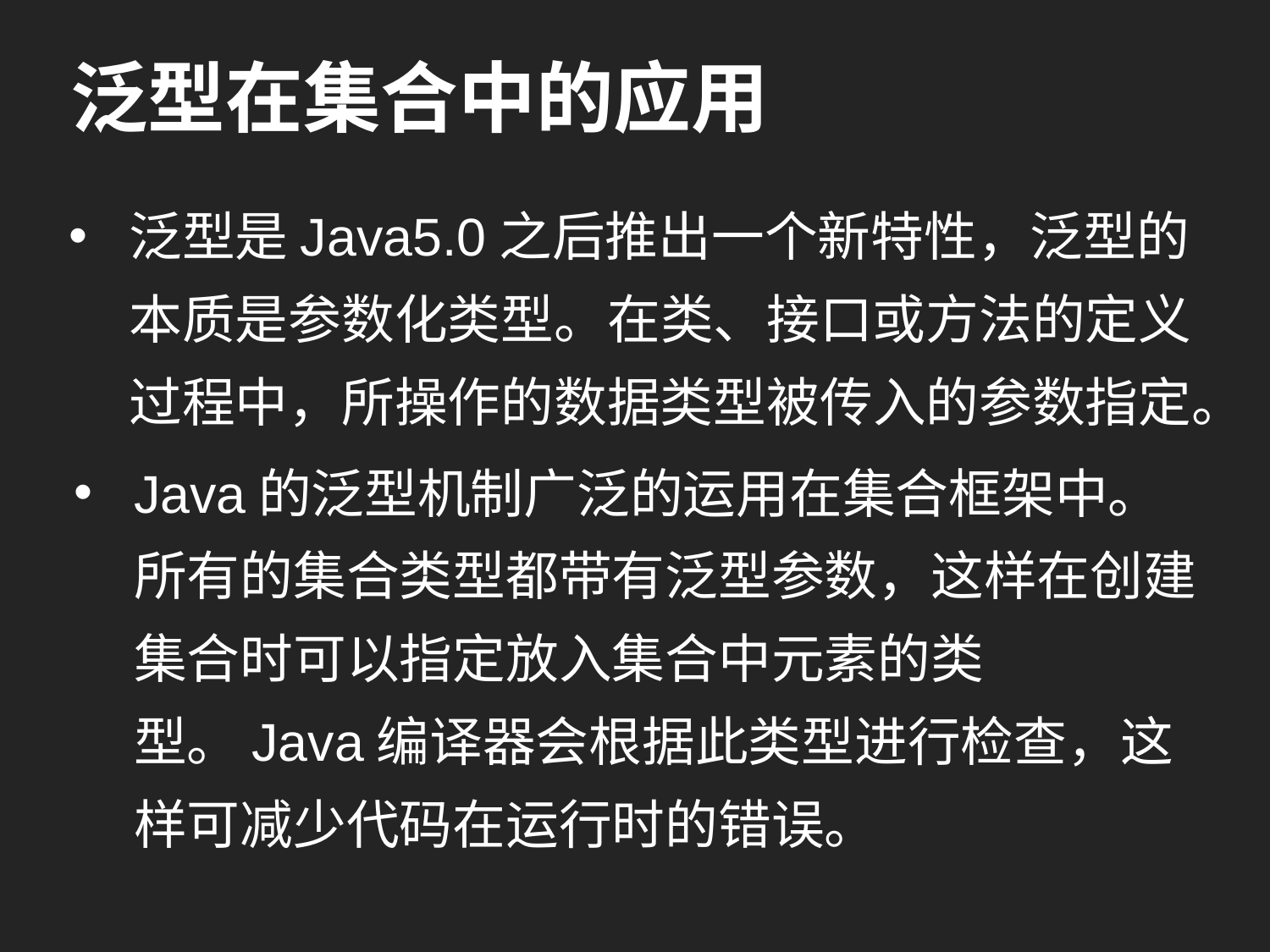

# 泛型在集合中的应用
泛型是Java5.0之后推出一个新特性，泛型的本质是参数化类型。在类、接口或方法的定义过程中，所操作的数据类型被传入的参数指定。
Java的泛型机制广泛的运用在集合框架中。所有的集合类型都带有泛型参数，这样在创建集合时可以指定放入集合中元素的类型。Java编译器会根据此类型进行检查，这样可减少代码在运行时的错误。